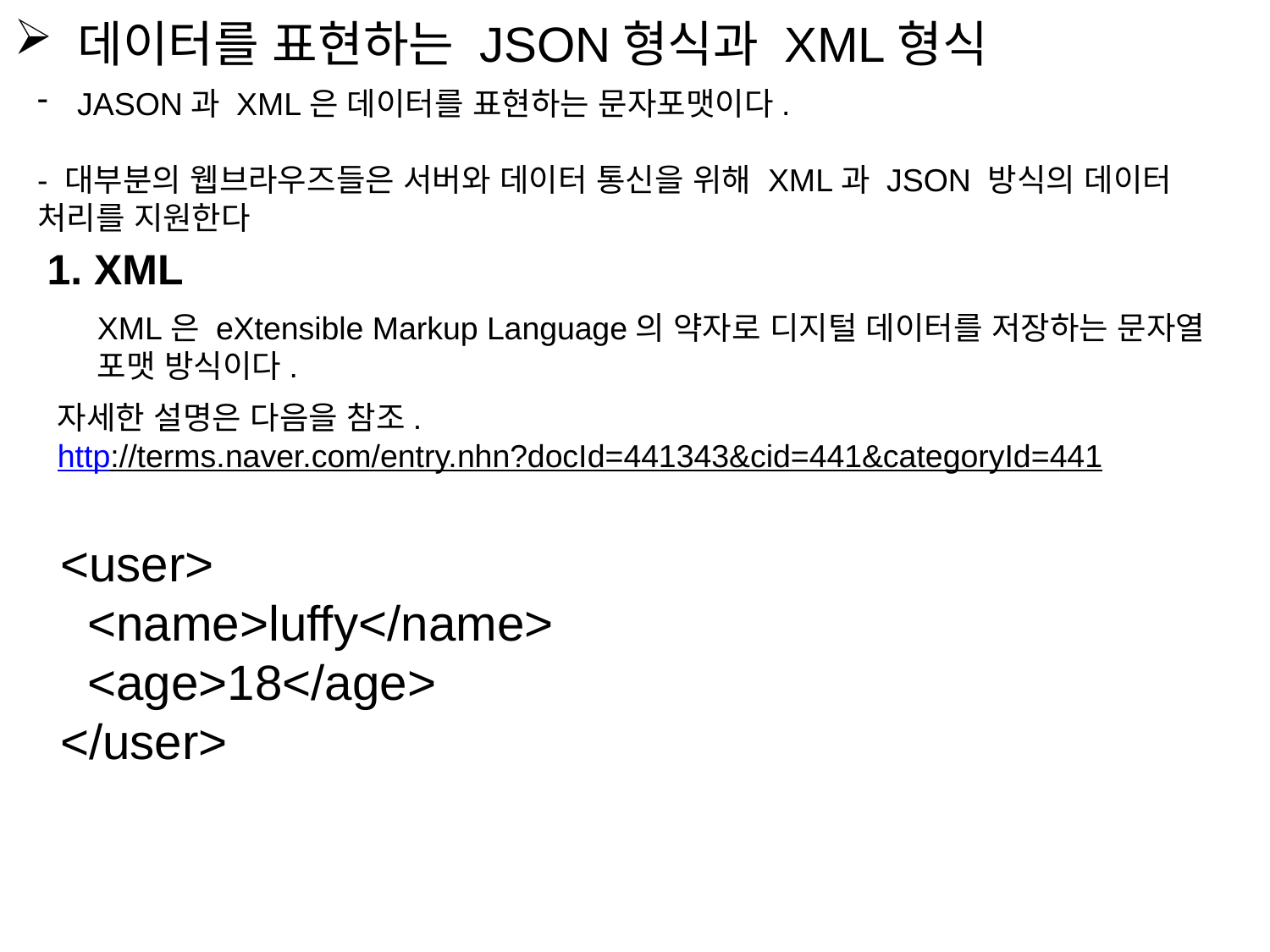

데이터를 표현하는 JSON형식과 XML형식

JASON과 XML은 데이터를 표현하는 문자포맷이다.

- 대부분의 웹브라우즈들은 서버와 데이터 통신을 위해 XML과 JSON 방식의 데이터 처리를 지원한다
1. XML
XML은 eXtensible Markup Language의 약자로 디지털 데이터를 저장하는 문자열 포맷 방식이다.
자세한 설명은 다음을 참조.
http://terms.naver.com/entry.nhn?docId=441343&cid=441&categoryId=441
<user>
  <name>luffy</name>
  <age>18</age>
</user>